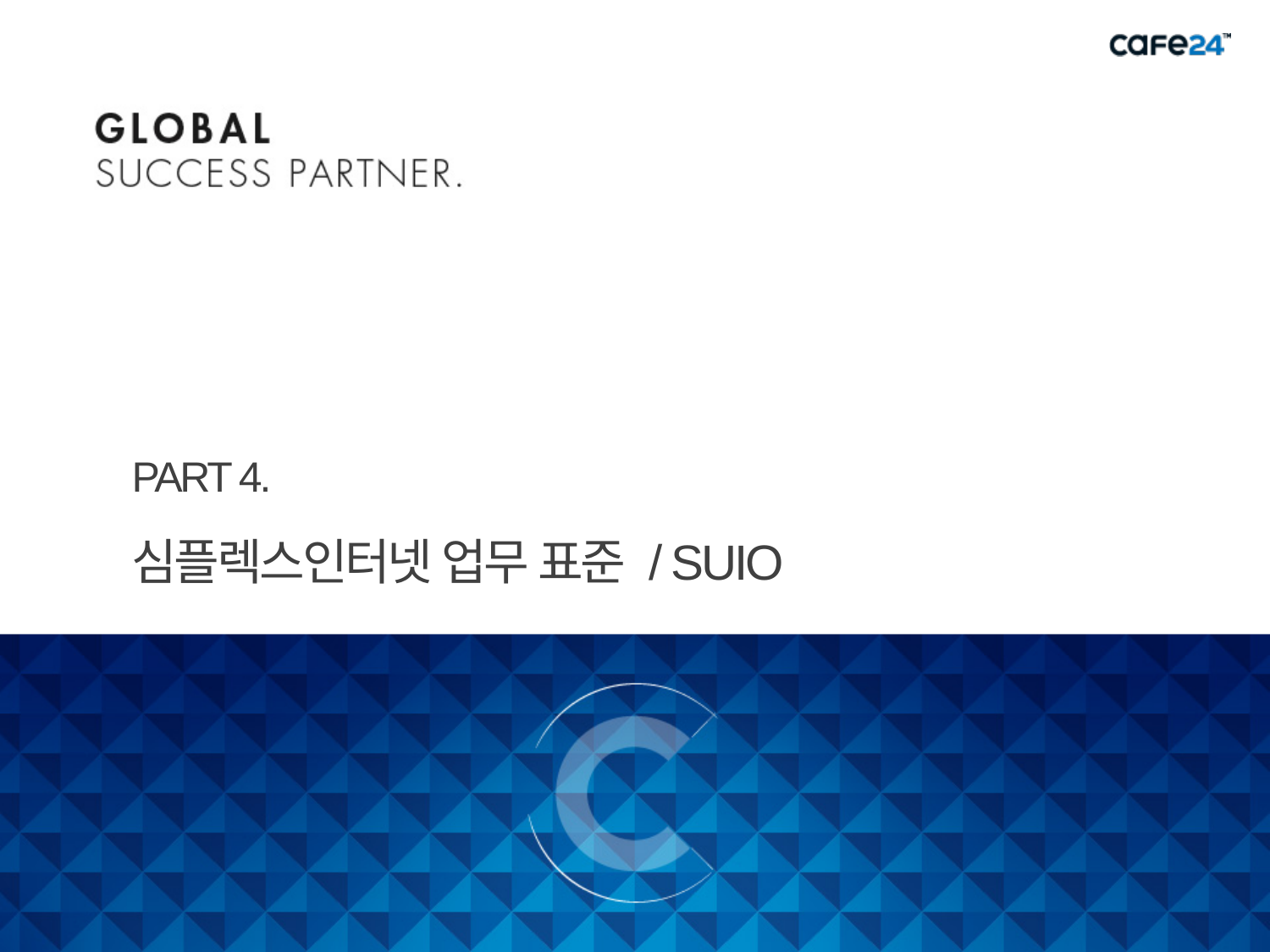

PART 4.
심플렉스인터넷 업무 표준 / SUIO